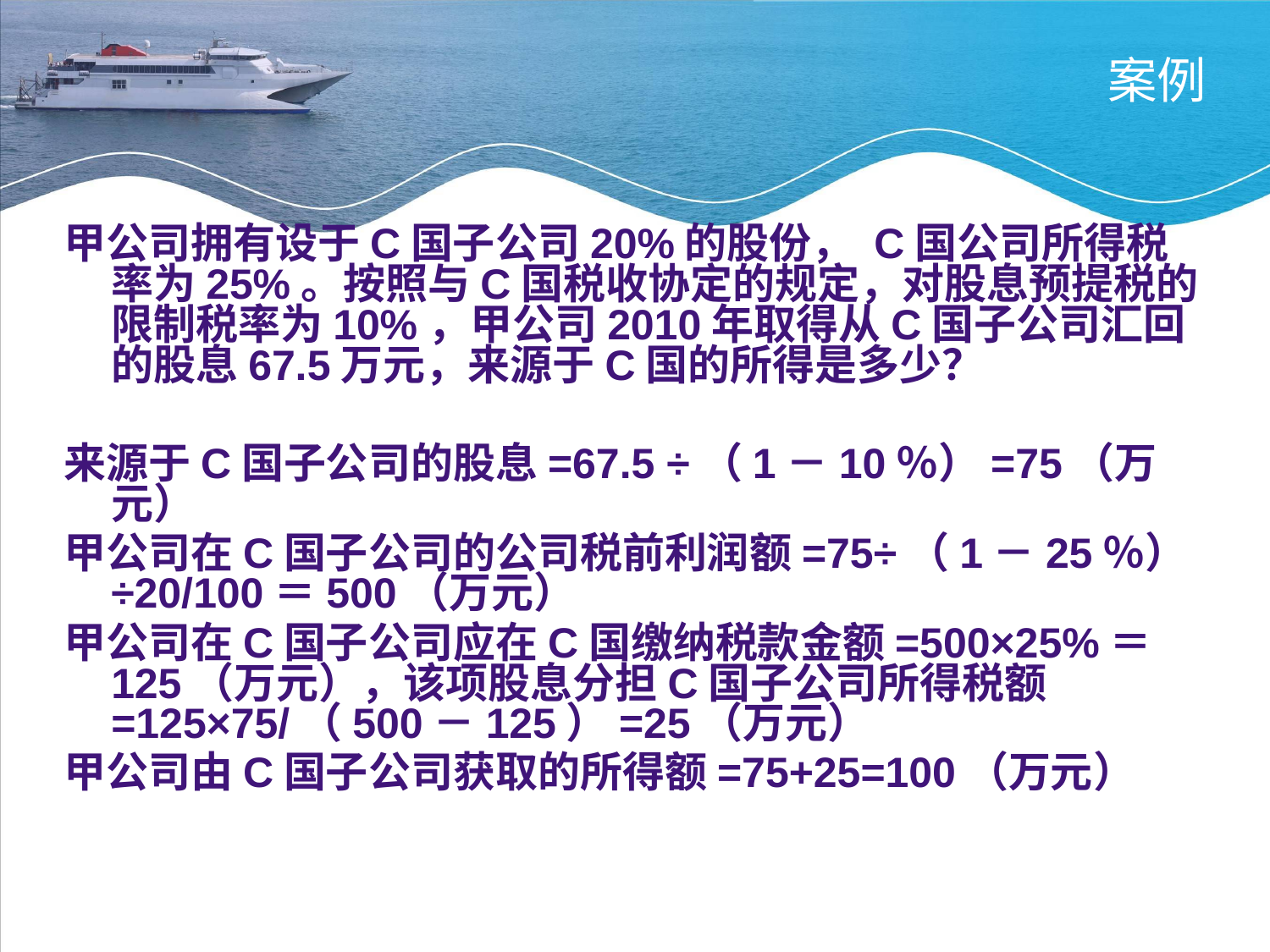

# 案例
甲公司拥有设于C国子公司20%的股份， C国公司所得税率为25%。按照与C国税收协定的规定，对股息预提税的限制税率为10%，甲公司2010年取得从C国子公司汇回的股息67.5万元，来源于C国的所得是多少？

来源于C国子公司的股息=67.5 ÷（1－10％）=75（万元）
甲公司在C国子公司的公司税前利润额=75÷（1－25％）÷20/100＝500（万元）
甲公司在C国子公司应在C国缴纳税款金额=500×25%＝125（万元），该项股息分担C国子公司所得税额=125×75/（500－125）=25（万元）
甲公司由C国子公司获取的所得额=75+25=100（万元）